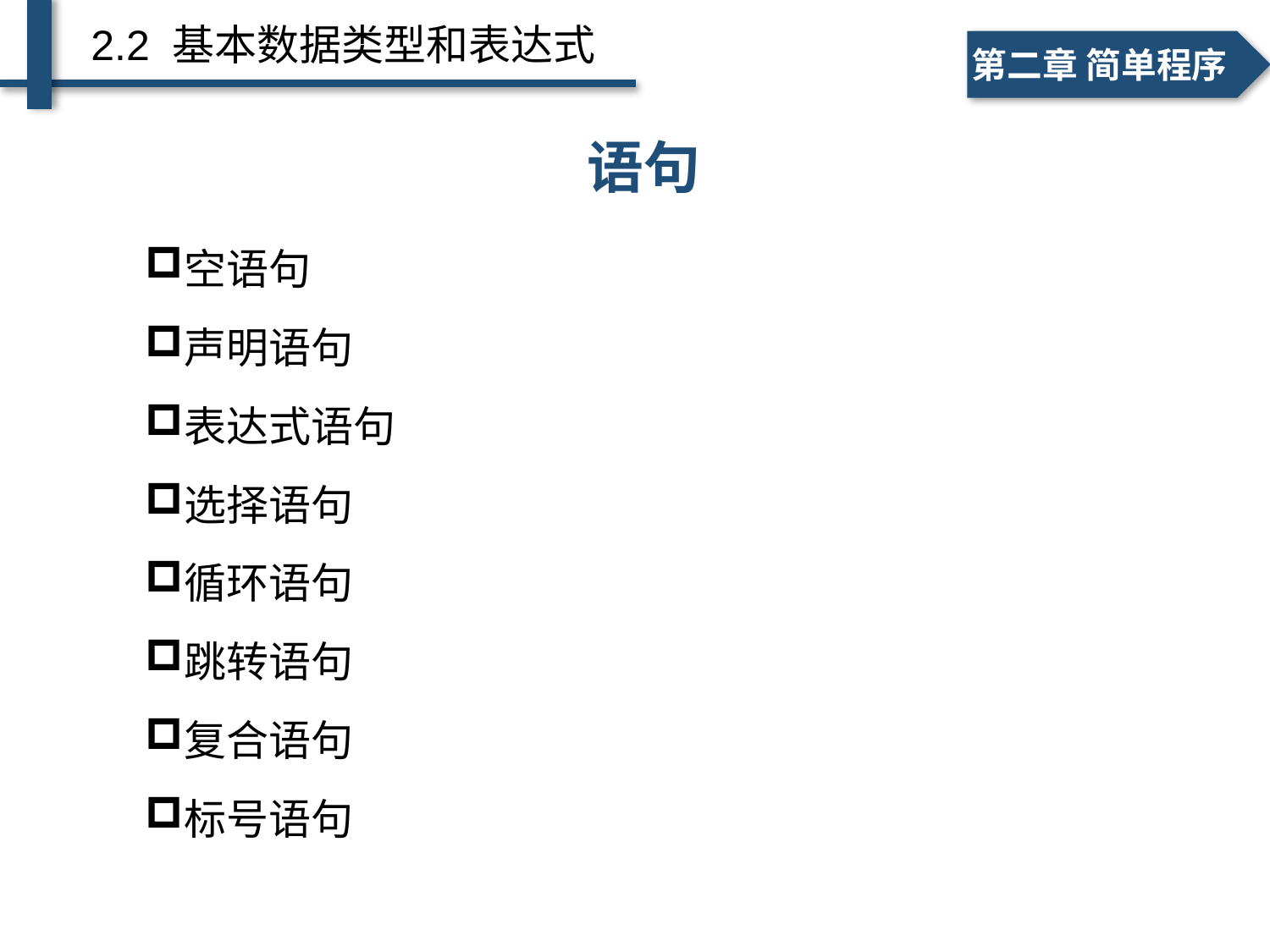

2.2 基本数据类型和表达式
一、个人简介
二、学术成绩

第二章 简单程序

语句
空语句
声明语句
表达式语句
选择语句
循环语句
跳转语句
复合语句
标号语句
38